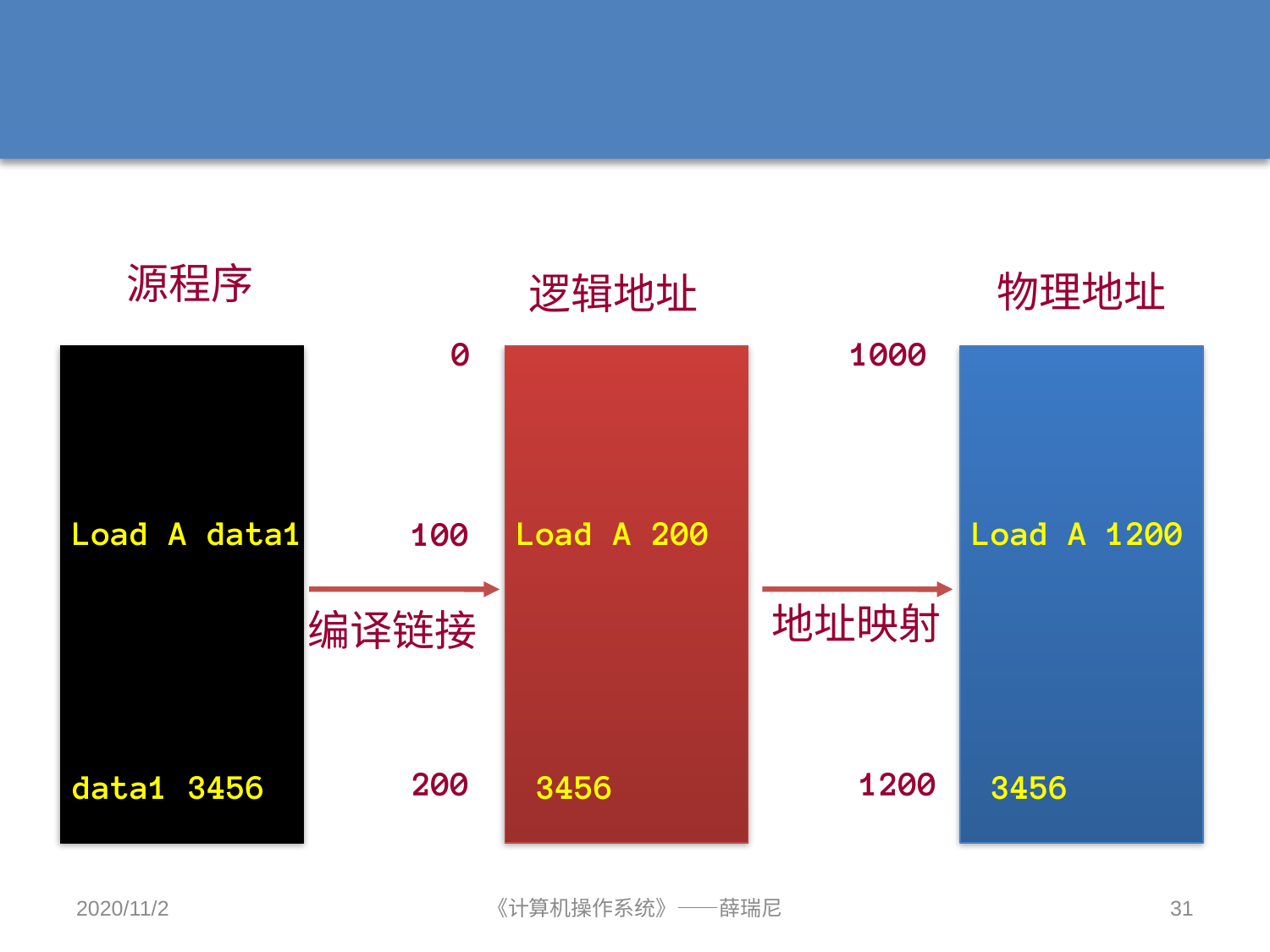

源程序
物理地址
逻辑地址
0
1000

Load A data1

data1 3456

Load A 200

 3456

Load A 1200

 3456

100

地址映射
编译链接
200
1200
2020/11/2
《计算机操作系统》——薛瑞尼
31